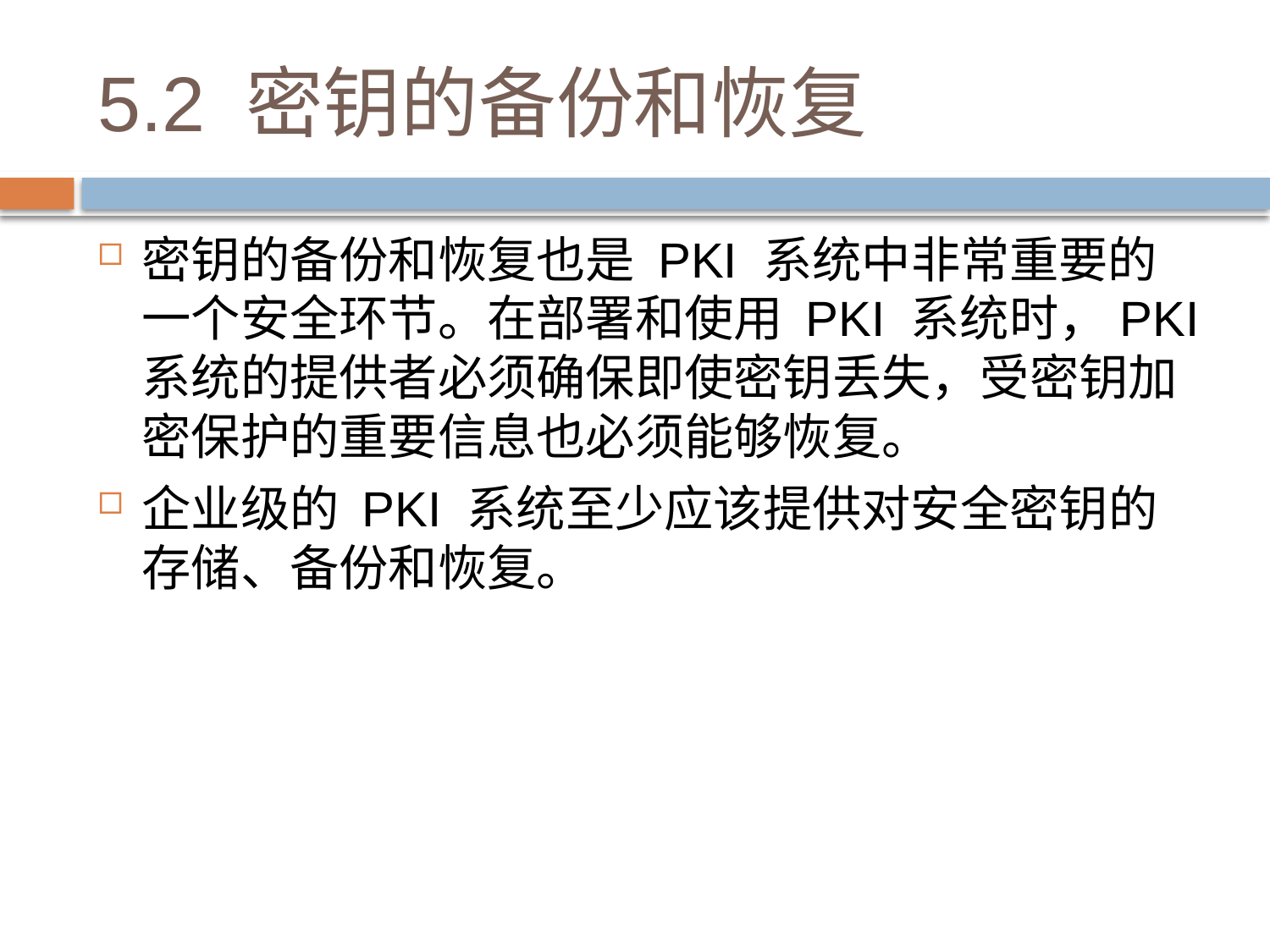

# 5.2 密钥的备份和恢复
密钥的备份和恢复也是 PKI 系统中非常重要的一个安全环节。在部署和使用 PKI 系统时，PKI 系统的提供者必须确保即使密钥丢失，受密钥加密保护的重要信息也必须能够恢复。
企业级的 PKI 系统至少应该提供对安全密钥的存储、备份和恢复。